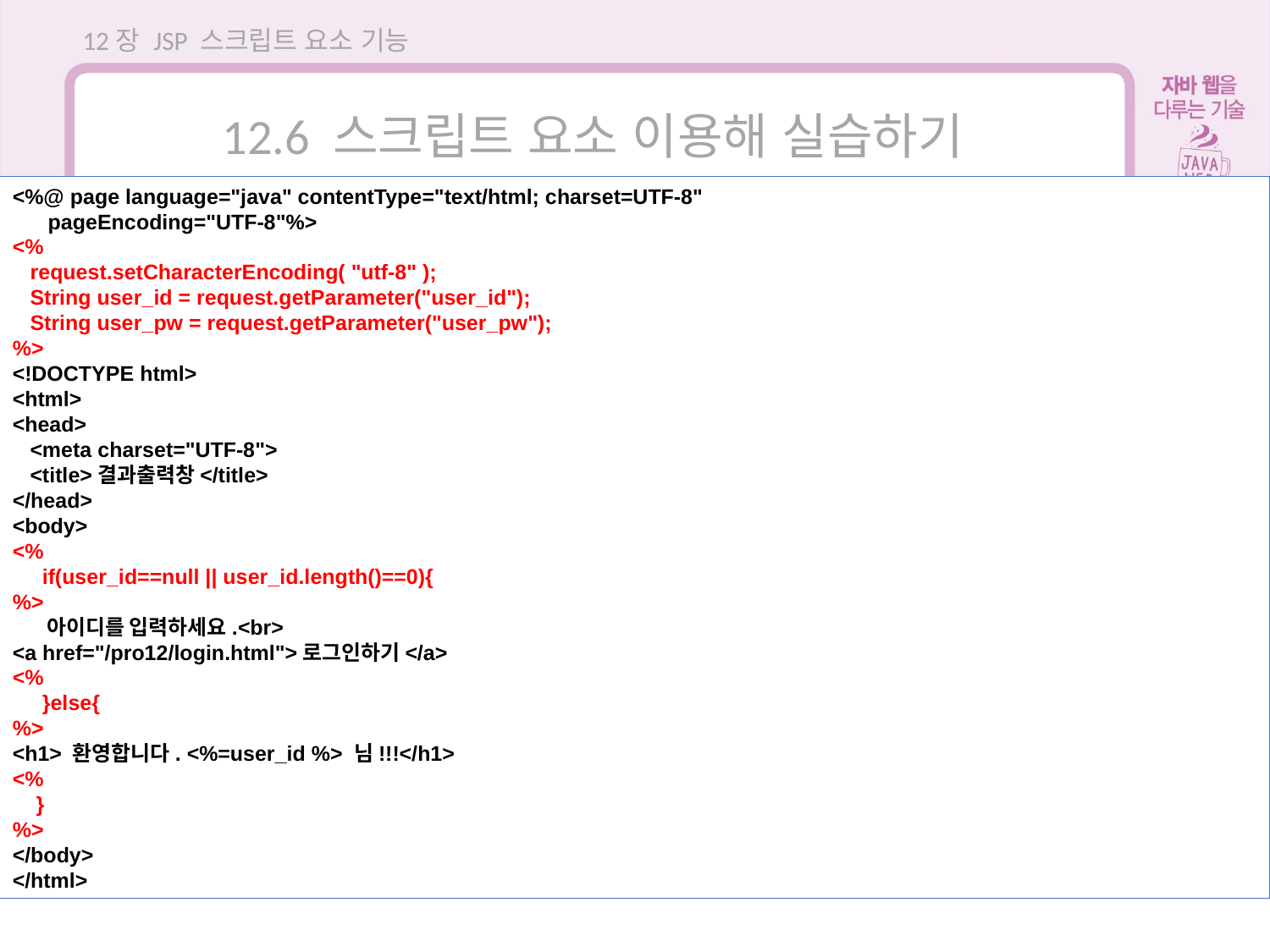

12장 JSP 스크립트 요소 기능
12.6 스크립트 요소 이용해 실습하기
<%@ page language="java" contentType="text/html; charset=UTF-8"
      pageEncoding="UTF-8"%>
<%
   request.setCharacterEncoding( "utf-8" );
   String user_id = request.getParameter("user_id");
   String user_pw = request.getParameter("user_pw");
%>
<!DOCTYPE html>
<html>
<head>
   <meta charset="UTF-8">
   <title>결과출력창</title>
</head>
<body>
<%
     if(user_id==null || user_id.length()==0){
%>
      아이디를 입력하세요.<br>
<a href="/pro12/login.html">로그인하기</a>
<%
     }else{
%>
<h1> 환영합니다. <%=user_id %> 님!!!</h1>
<%
    }
%>
</body>
</html>